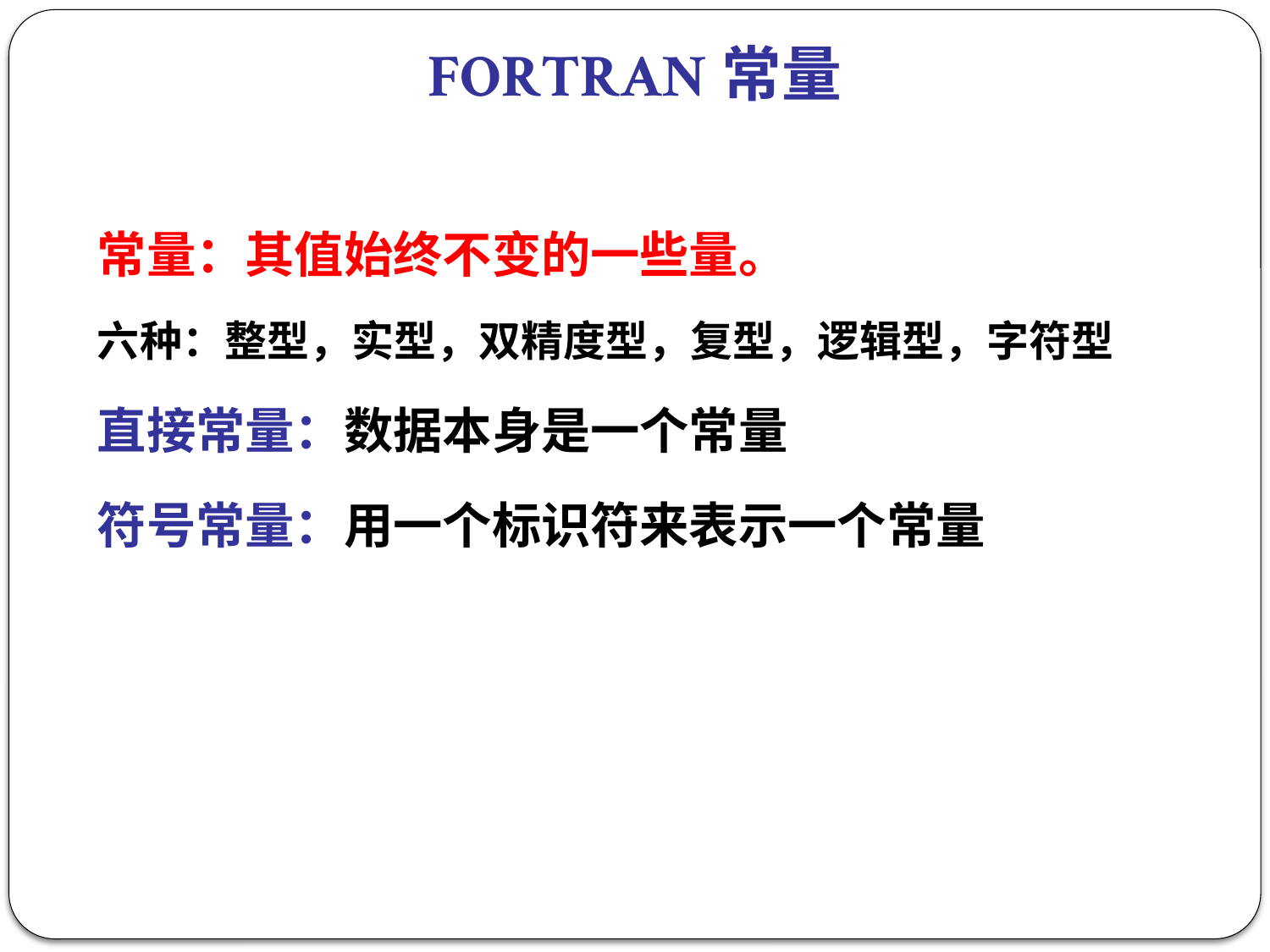

FORTRAN常量
常量：其值始终不变的一些量。
六种：整型，实型，双精度型，复型，逻辑型，字符型
直接常量：数据本身是一个常量
符号常量：用一个标识符来表示一个常量